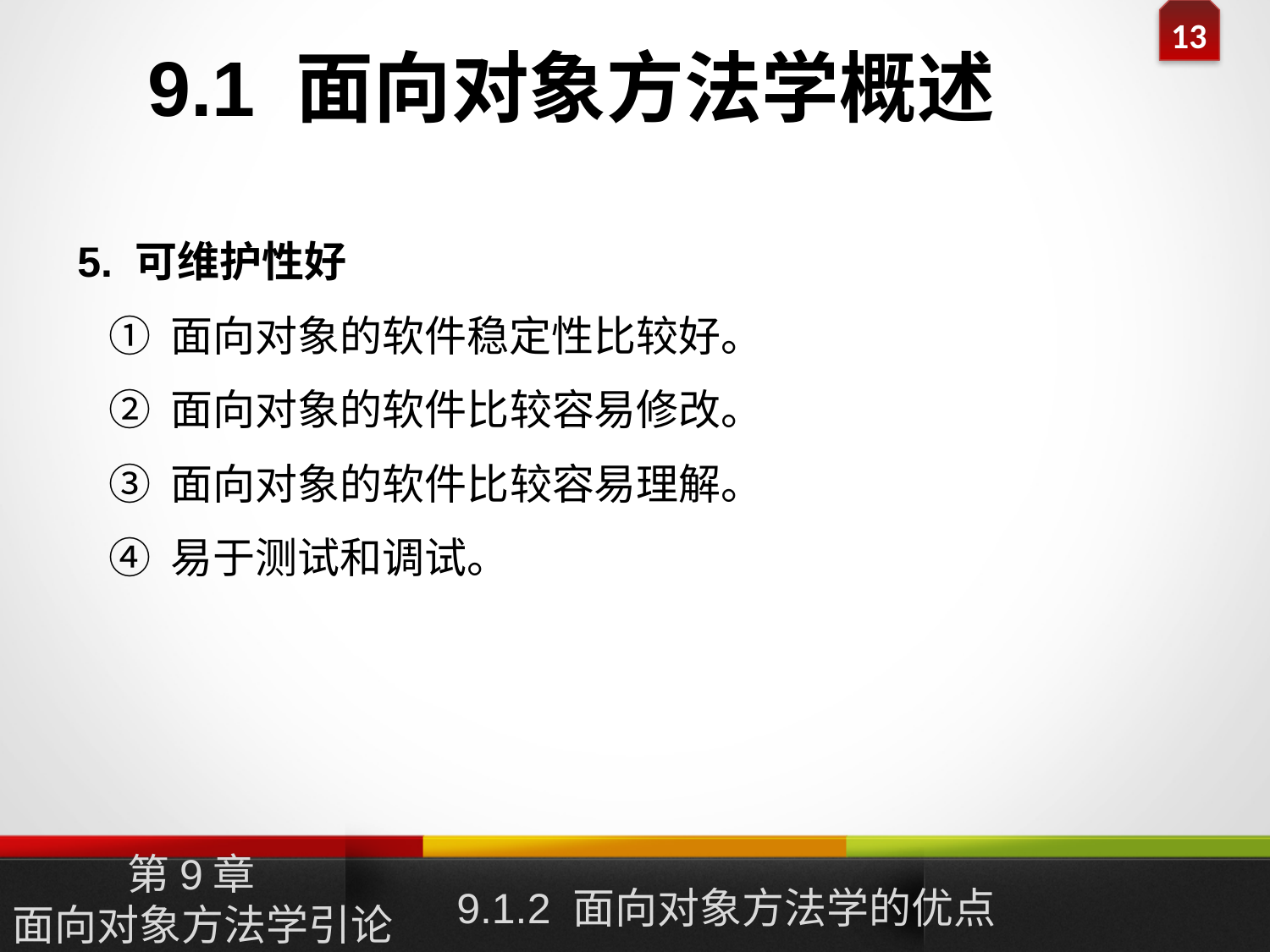

9.1 面向对象方法学概述
5. 可维护性好
① 面向对象的软件稳定性比较好。
② 面向对象的软件比较容易修改。
③ 面向对象的软件比较容易理解。
④ 易于测试和调试。
9.1.2 面向对象方法学的优点